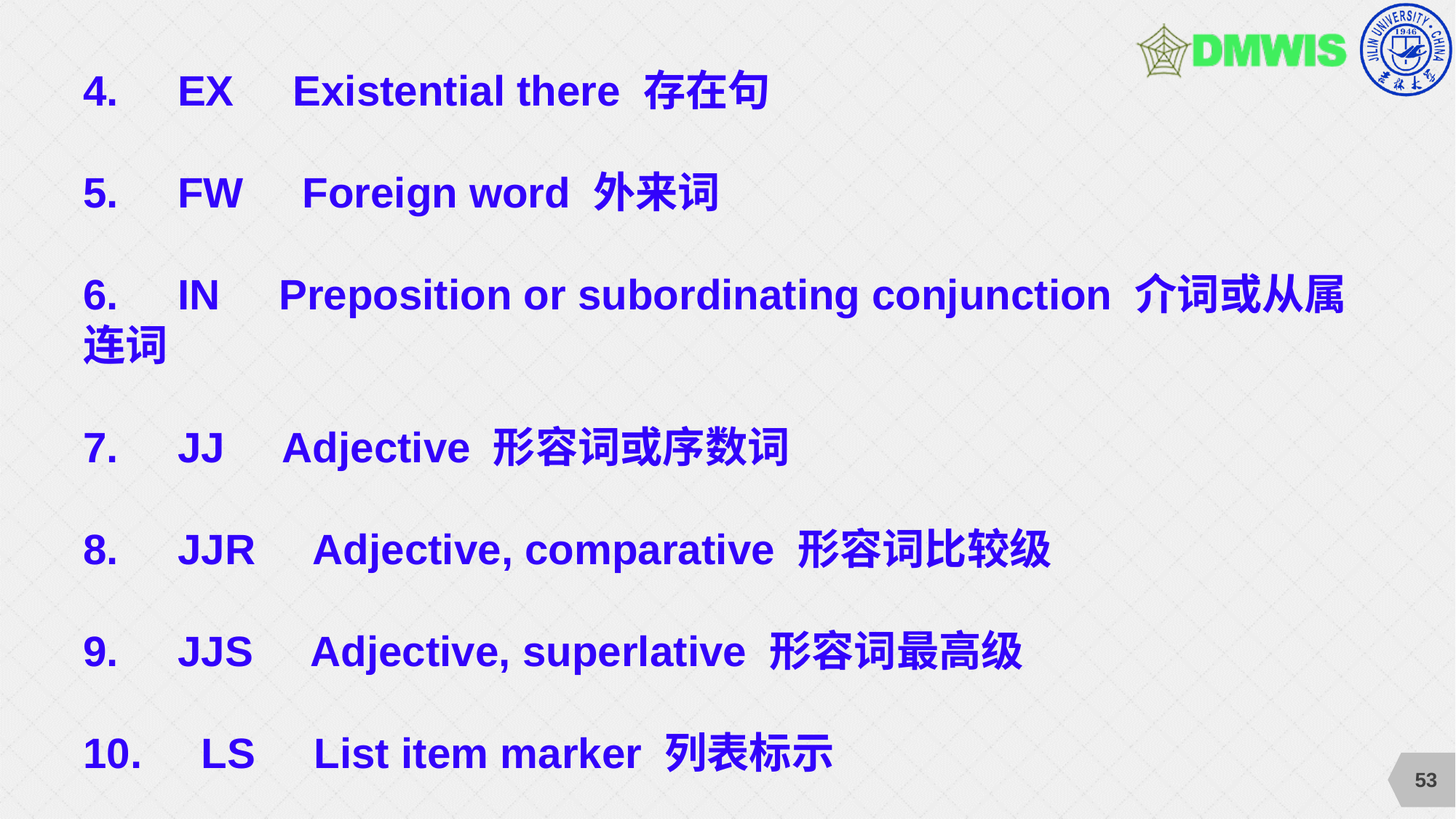

4.     EX     Existential there 存在句

5.     FW     Foreign word 外来词

6.     IN     Preposition or subordinating conjunction 介词或从属连词

7.     JJ     Adjective 形容词或序数词

8.     JJR     Adjective, comparative 形容词比较级

9.     JJS     Adjective, superlative 形容词最高级

10.     LS     List item marker 列表标示
53